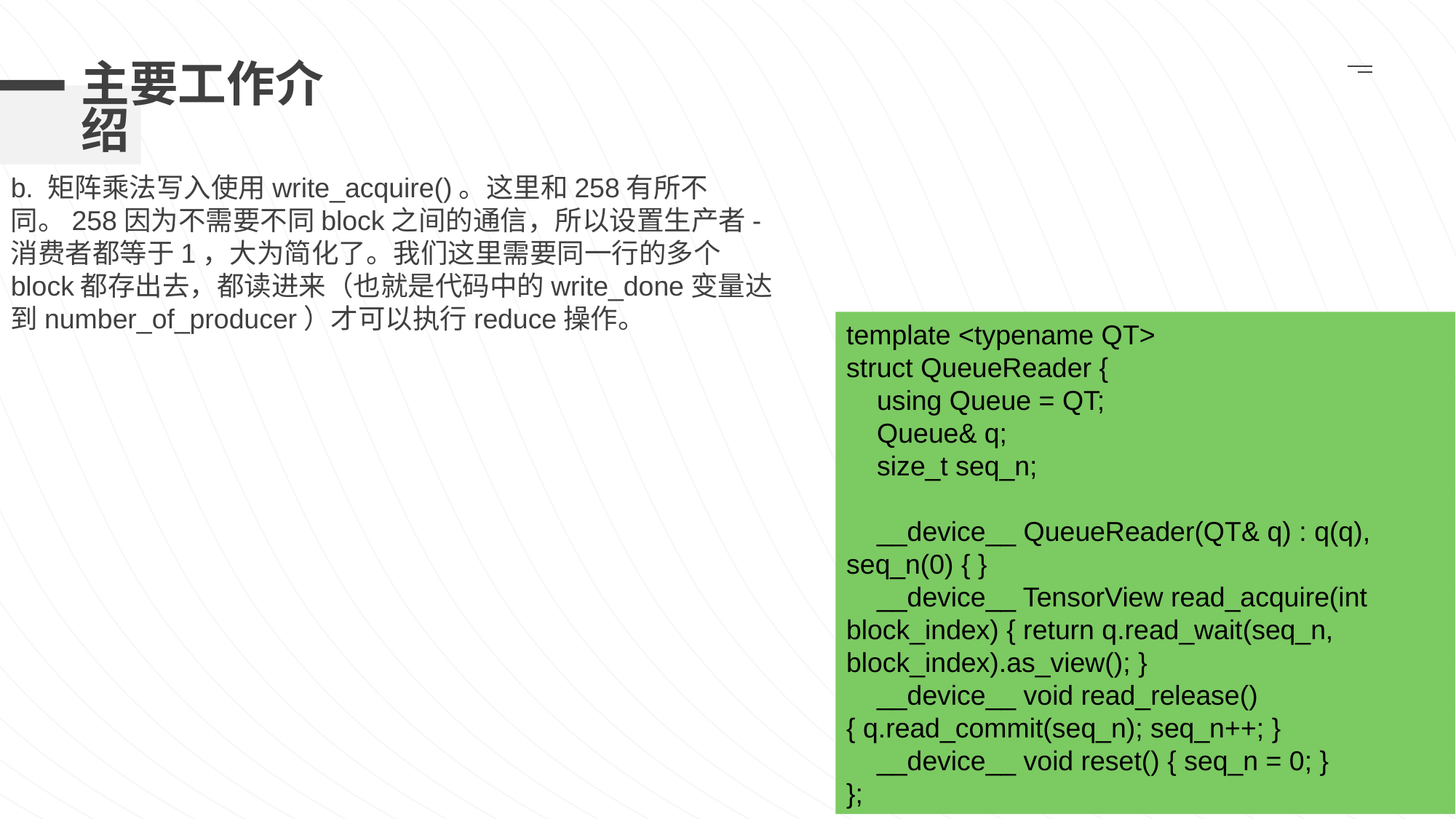

# 主要工作介绍
b. 矩阵乘法写入使用write_acquire()。这里和258有所不同。258因为不需要不同block之间的通信，所以设置生产者-消费者都等于1，大为简化了。我们这里需要同一行的多个block都存出去，都读进来（也就是代码中的write_done变量达到number_of_producer）才可以执行reduce操作。

template <typename QT>
struct QueueReader {
    using Queue = QT;
    Queue& q;
    size_t seq_n;

    __device__ QueueReader(QT& q) : q(q), seq_n(0) { }
    __device__ TensorView read_acquire(int block_index) { return q.read_wait(seq_n, block_index).as_view(); }
    __device__ void read_release() { q.read_commit(seq_n); seq_n++; }
    __device__ void reset() { seq_n = 0; }
};